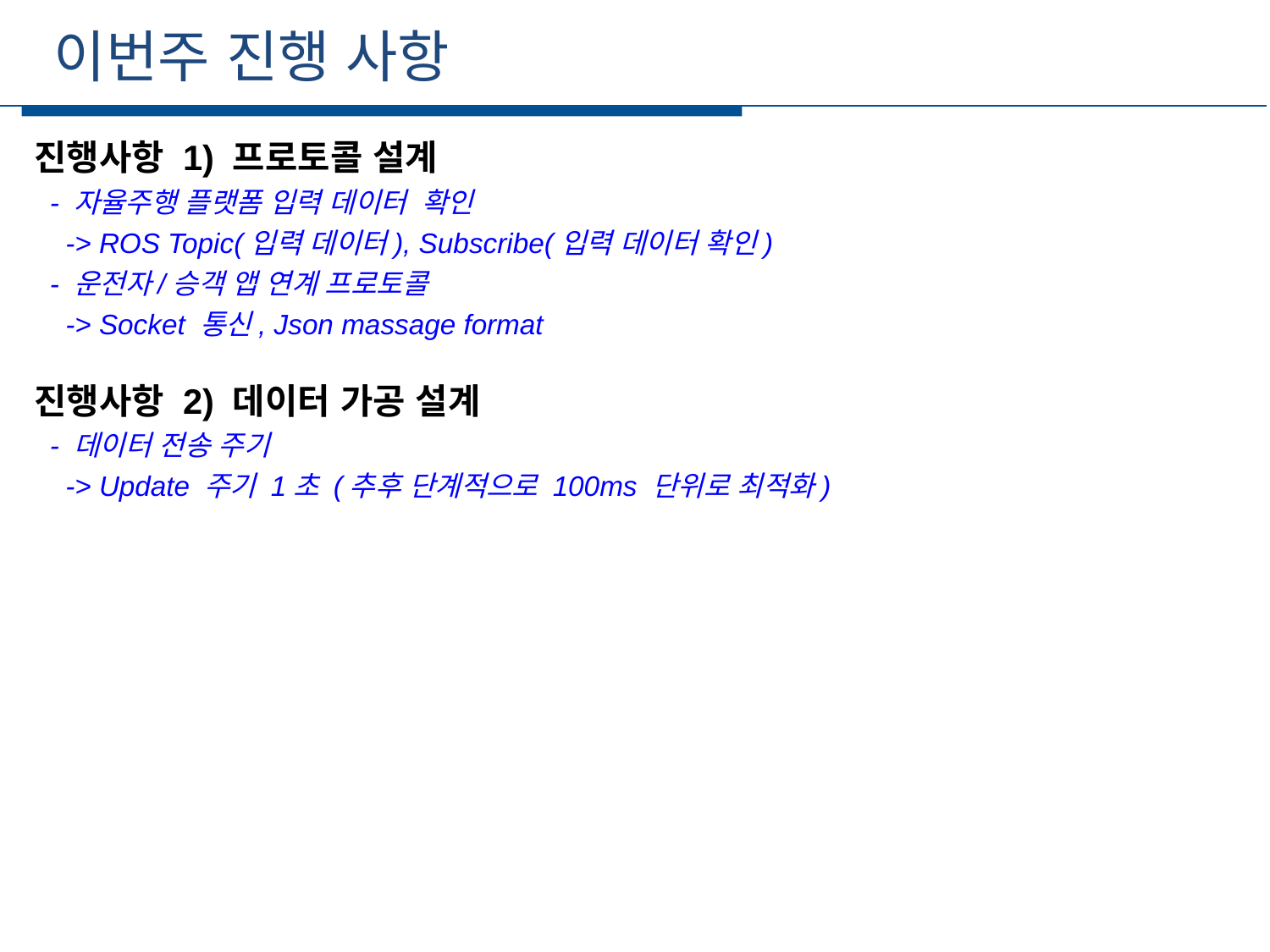

이번주 진행 사항
세부일정

진행사항 1) 프로토콜 설계
  - 자율주행 플랫폼 입력 데이터  확인
    -> ROS Topic(입력 데이터), Subscribe(입력 데이터 확인)
  - 운전자/승객 앱 연계 프로토콜
    -> Socket 통신, Json massage format
진행사항 2) 데이터 가공 설계
  - 데이터 전송 주기
    -> Update 주기 1초 (추후 단계적으로 100ms 단위로 최적화)